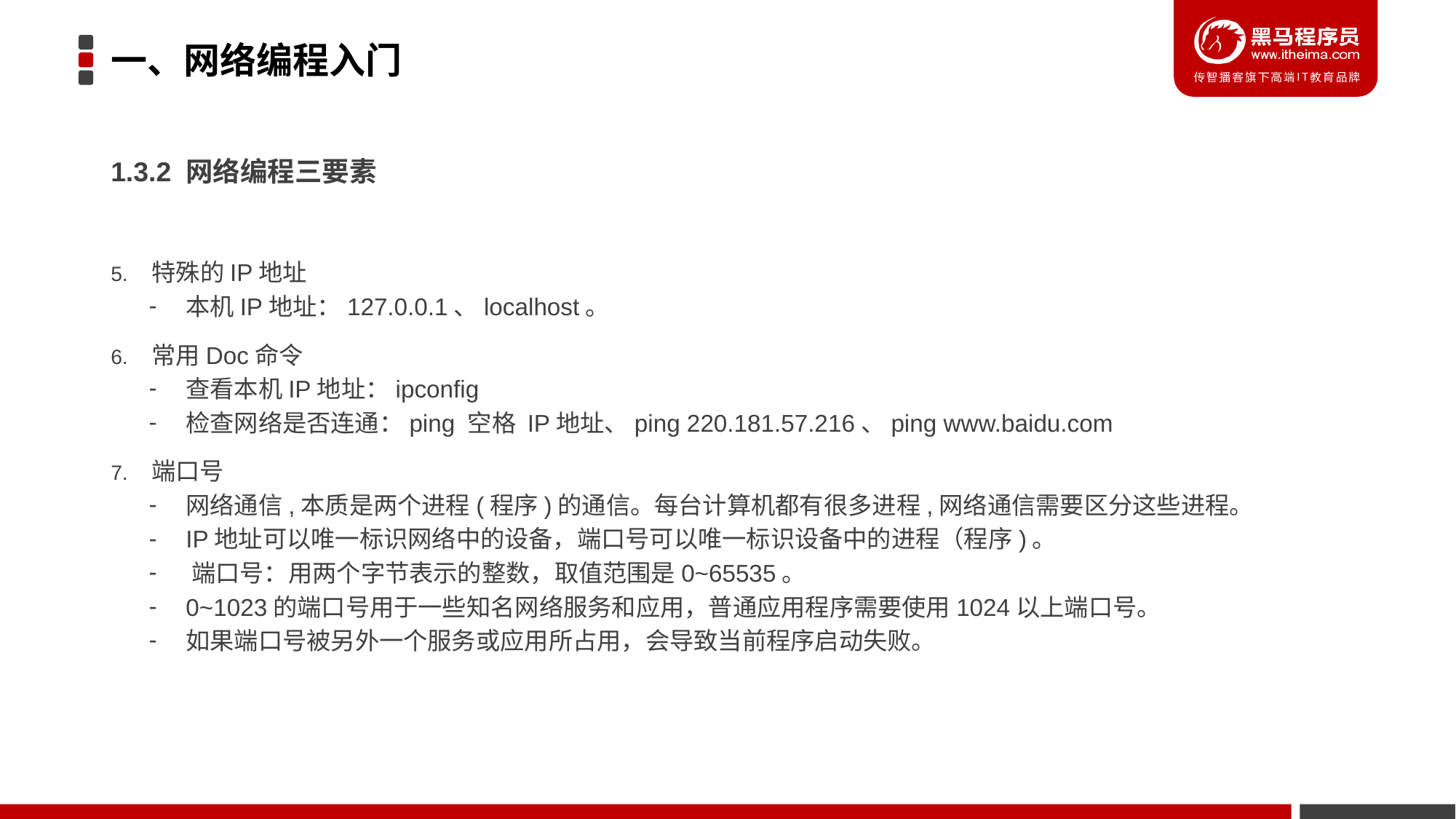

# 一、网络编程入门
1.3.2 网络编程三要素
特殊的IP地址
本机IP地址：127.0.0.1、localhost。
常用Doc命令
查看本机IP地址：ipconfig
检查网络是否连通：ping 空格 IP地址、ping 220.181.57.216、ping www.baidu.com
端口号
网络通信,本质是两个进程(程序)的通信。每台计算机都有很多进程,网络通信需要区分这些进程。
IP地址可以唯一标识网络中的设备，端口号可以唯一标识设备中的进程（程序)。
​端口号：用两个字节表示的整数，取值范围是0~65535。
0~1023的端口号用于一些知名网络服务和应用，普通应用程序需要使用1024以上端口号。
如果端口号被另外一个服务或应用所占用，会导致当前程序启动失败。